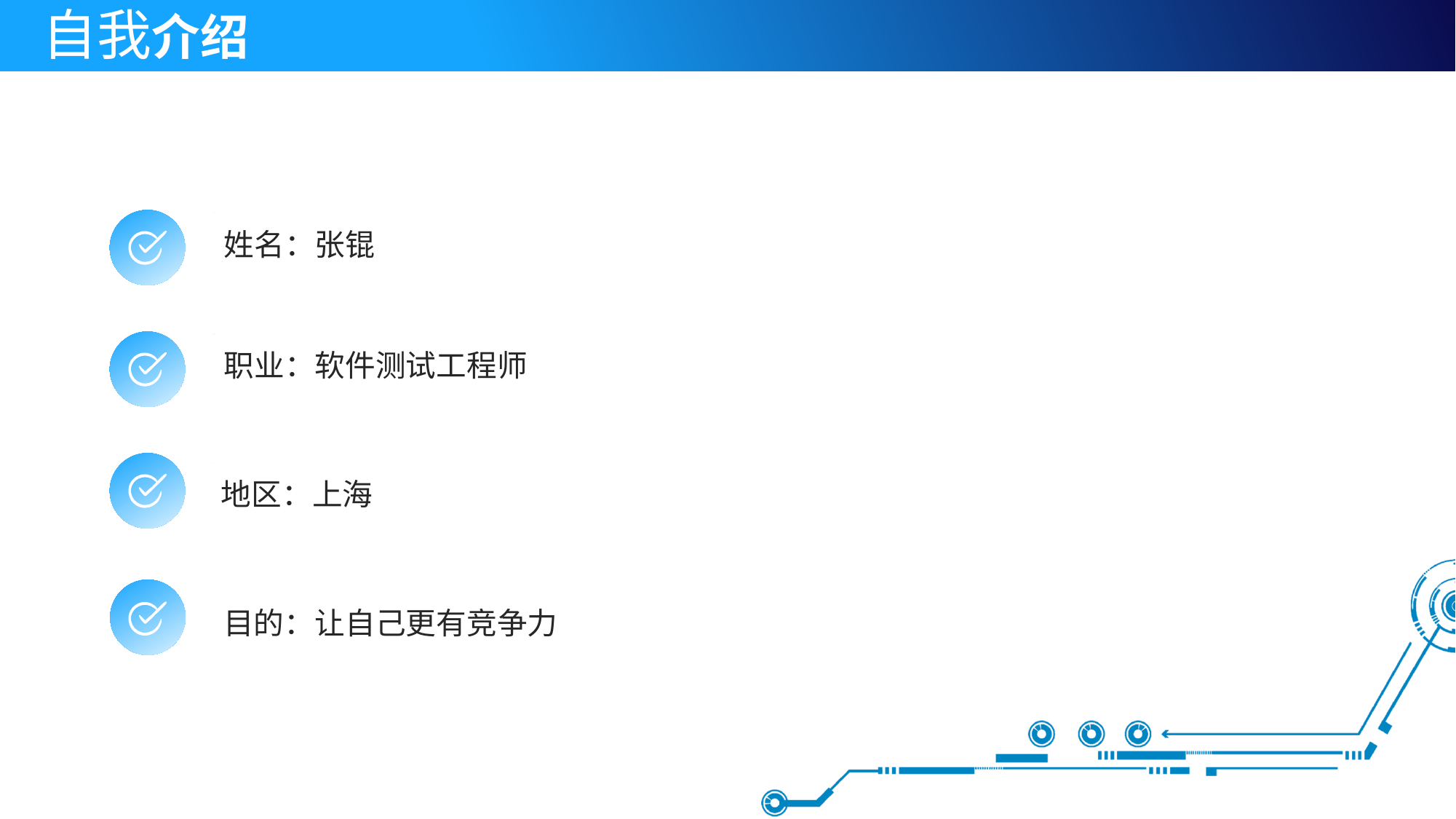

自我介绍
第一部分

姓名：张锟

职业：软件测试工程师

地区：上海

目的：让自己更有竞争力